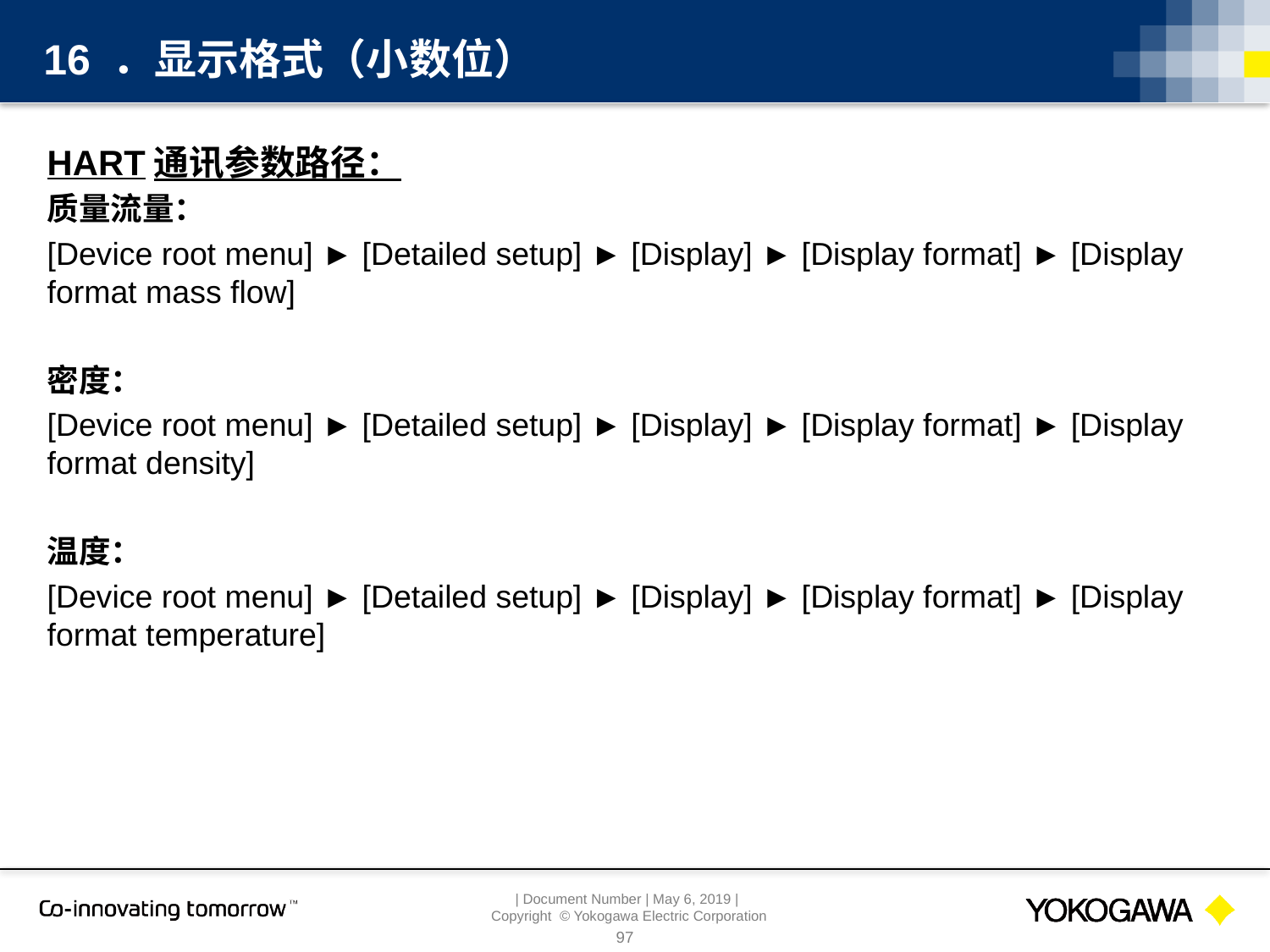

16 ．显示格式（小数位）
HART通讯参数路径：
质量流量：
[Device root menu] ► [Detailed setup] ► [Display] ► [Display format] ► [Display format mass flow]

密度：
[Device root menu] ► [Detailed setup] ► [Display] ► [Display format] ► [Display format density]

温度：
[Device root menu] ► [Detailed setup] ► [Display] ► [Display format] ► [Display format temperature]